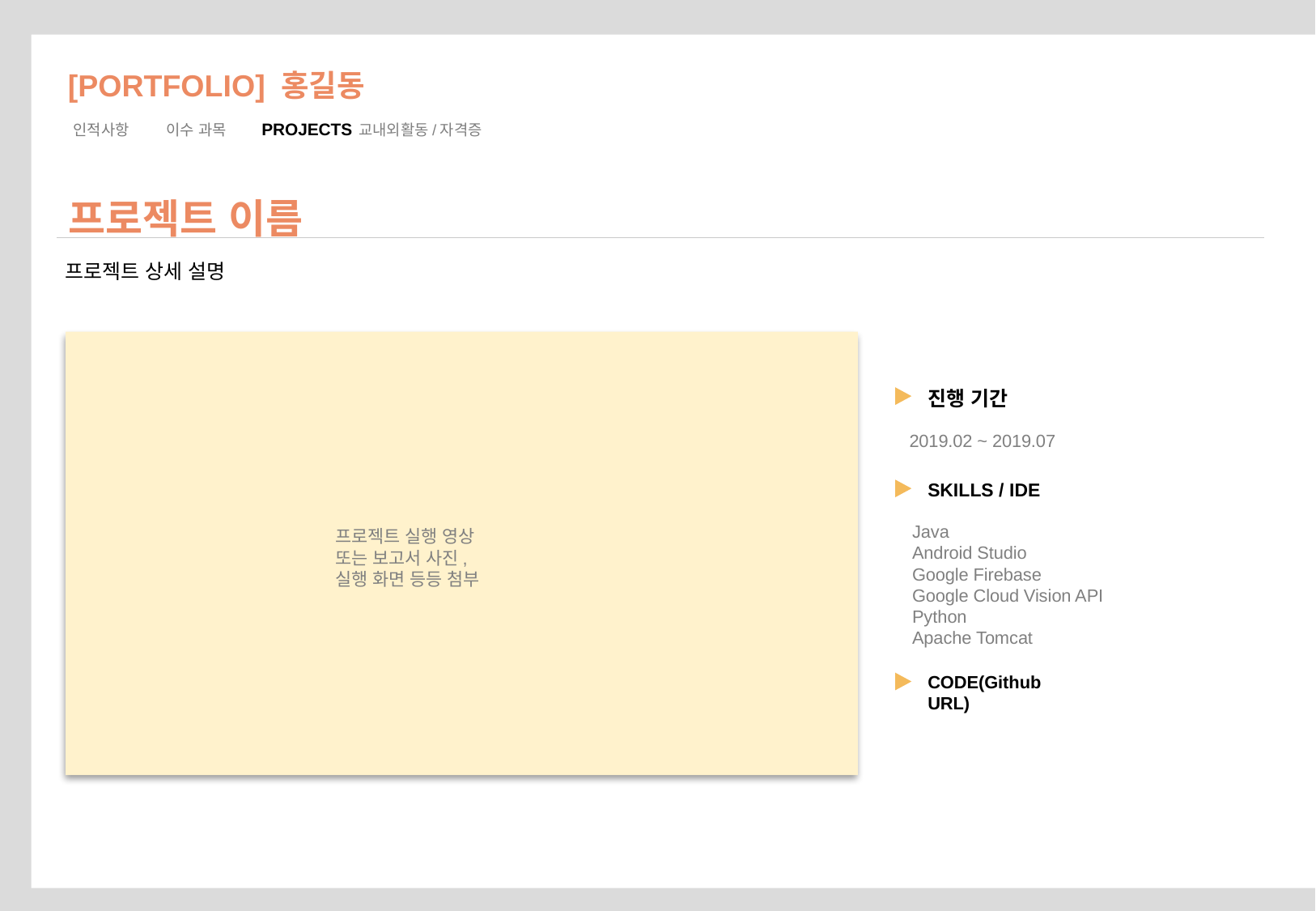

[PORTFOLIO] 홍길동
PROJECTS
인적사항
이수 과목
교내외활동/자격증
프로젝트 이름
프로젝트 상세 설명

진행 기간

2019.02 ~ 2019.07
SKILLS / IDE

Java
Android Studio
Google Firebase
Google Cloud Vision API
Python
Apache Tomcat
프로젝트 실행 영상
또는 보고서 사진,
실행 화면 등등 첨부
CODE(Github URL)